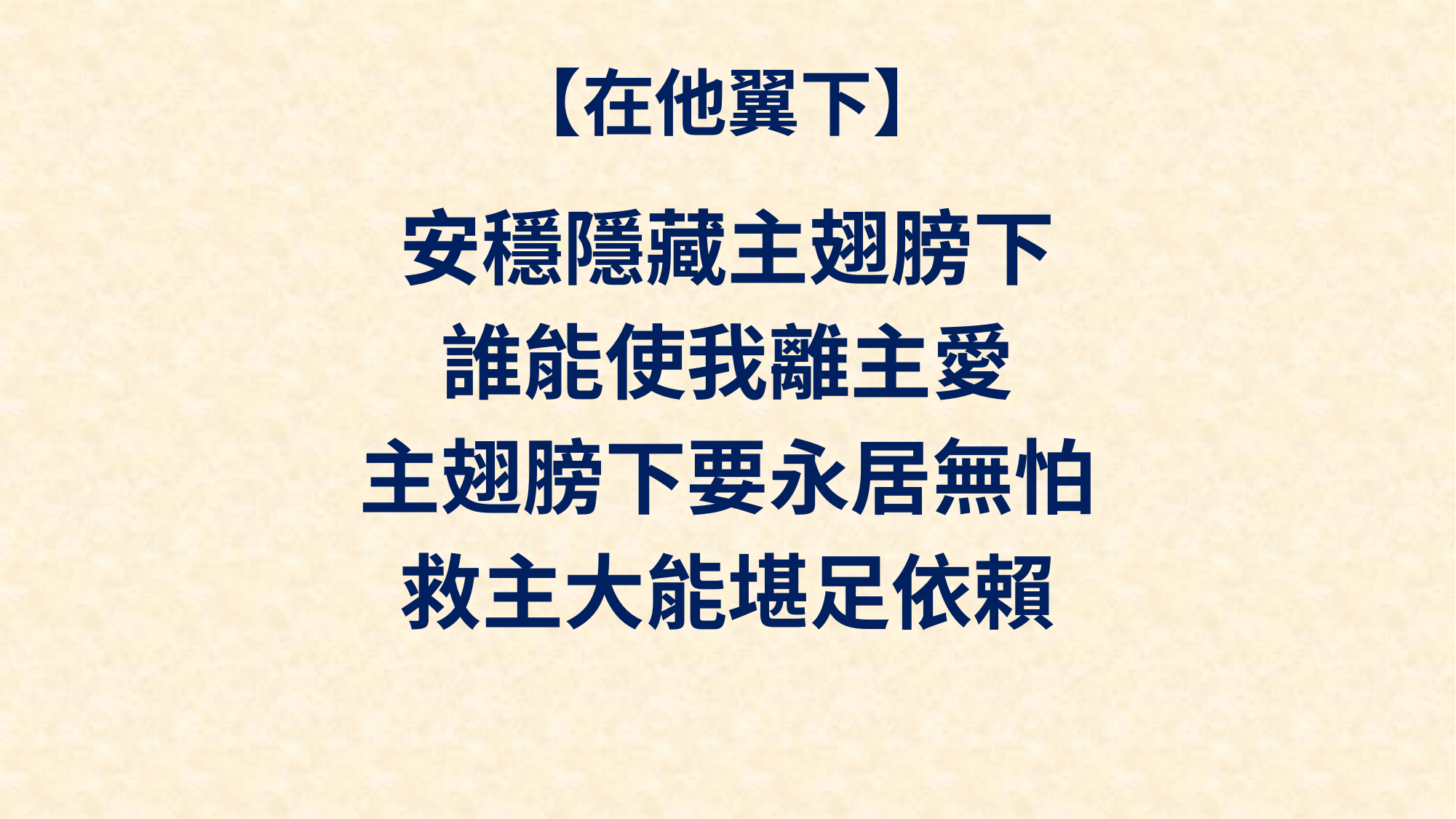

# 【在他翼下】
安穩隱藏主翅膀下
誰能使我離主愛
主翅膀下要永居無怕
救主大能堪足依賴